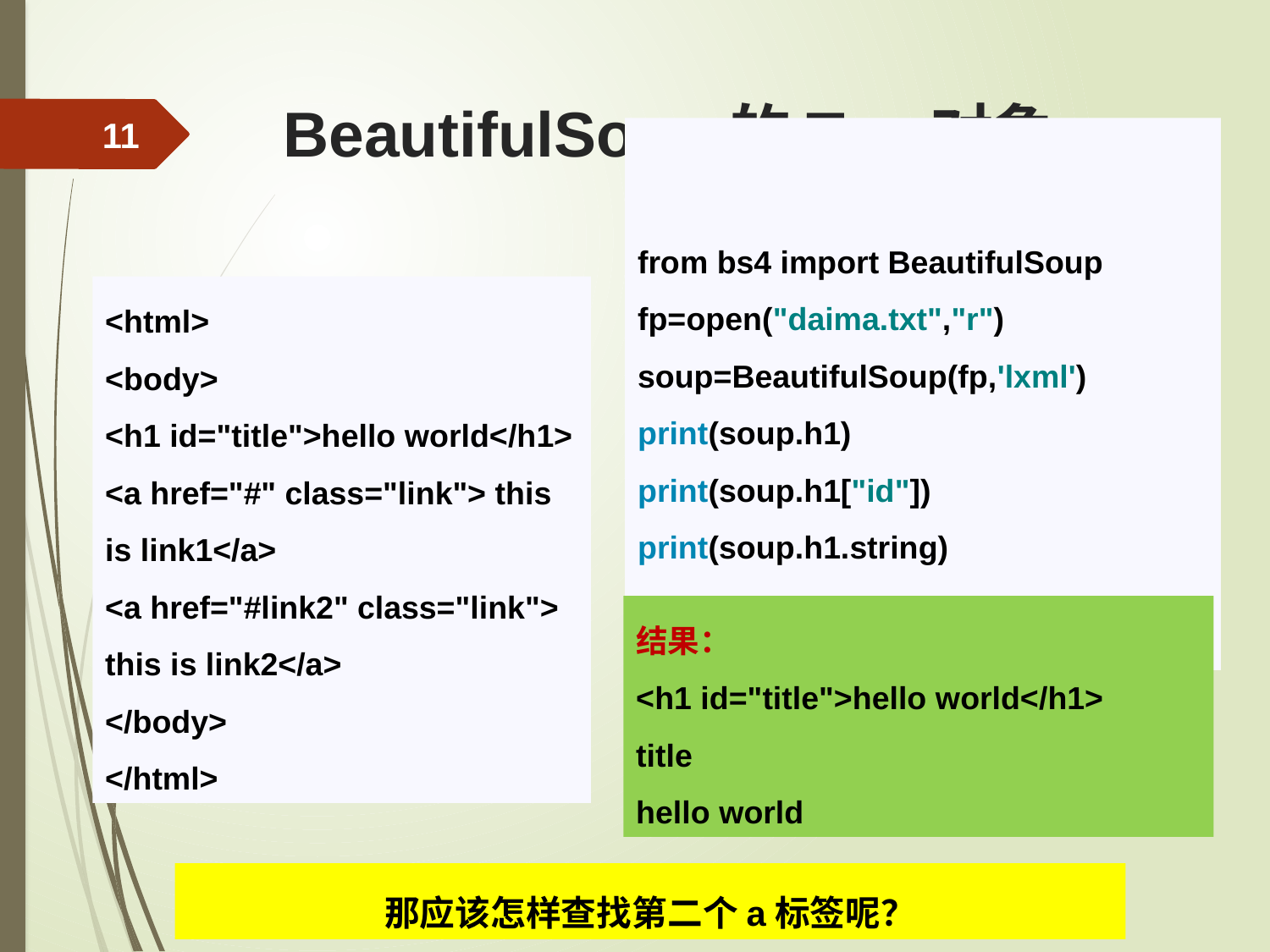

# BeautifulSoup的Tag对象
11
<html>
<body>
<h1 id="title">hello world</h1>
<a href="#" class="link"> this is link1</a>
<a href="#link2" class="link"> this is link2</a>
</body>
</html>
from bs4 import BeautifulSoup
fp=open("daima.txt","r")
soup=BeautifulSoup(fp,'lxml')
print(soup.h1)
print(soup.h1["id"])
print(soup.h1.string)
结果：
<h1 id="title">hello world</h1>
title
hello world
那应该怎样查找第二个a标签呢？